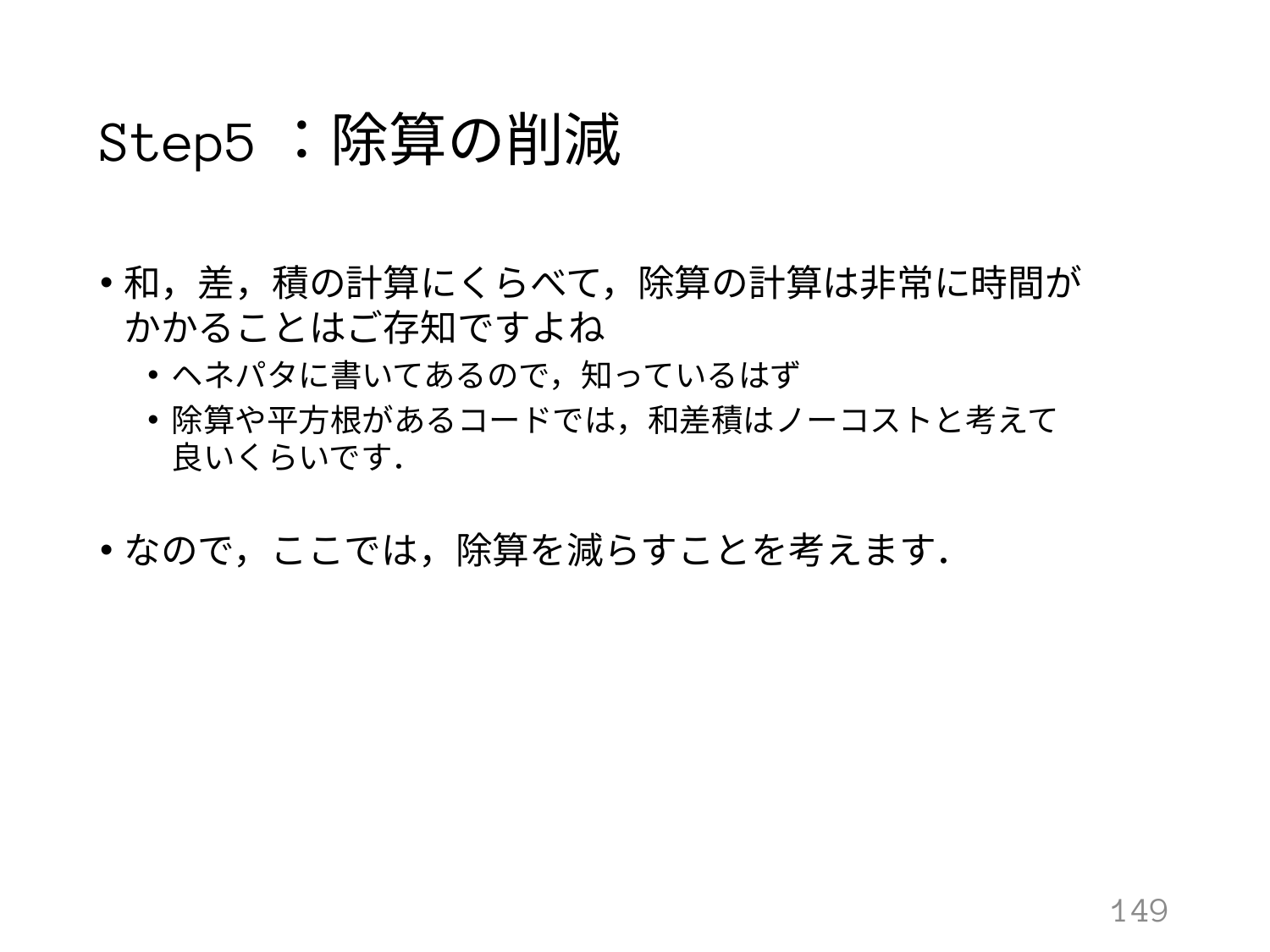

# Step5：除算の削減
和，差，積の計算にくらべて，除算の計算は非常に時間が
かかることはご存知ですよね
ヘネパタに書いてあるので，知っているはず
除算や平方根があるコードでは，和差積はノーコストと考えて
良いくらいです．
なので，ここでは，除算を減らすことを考えます．
149